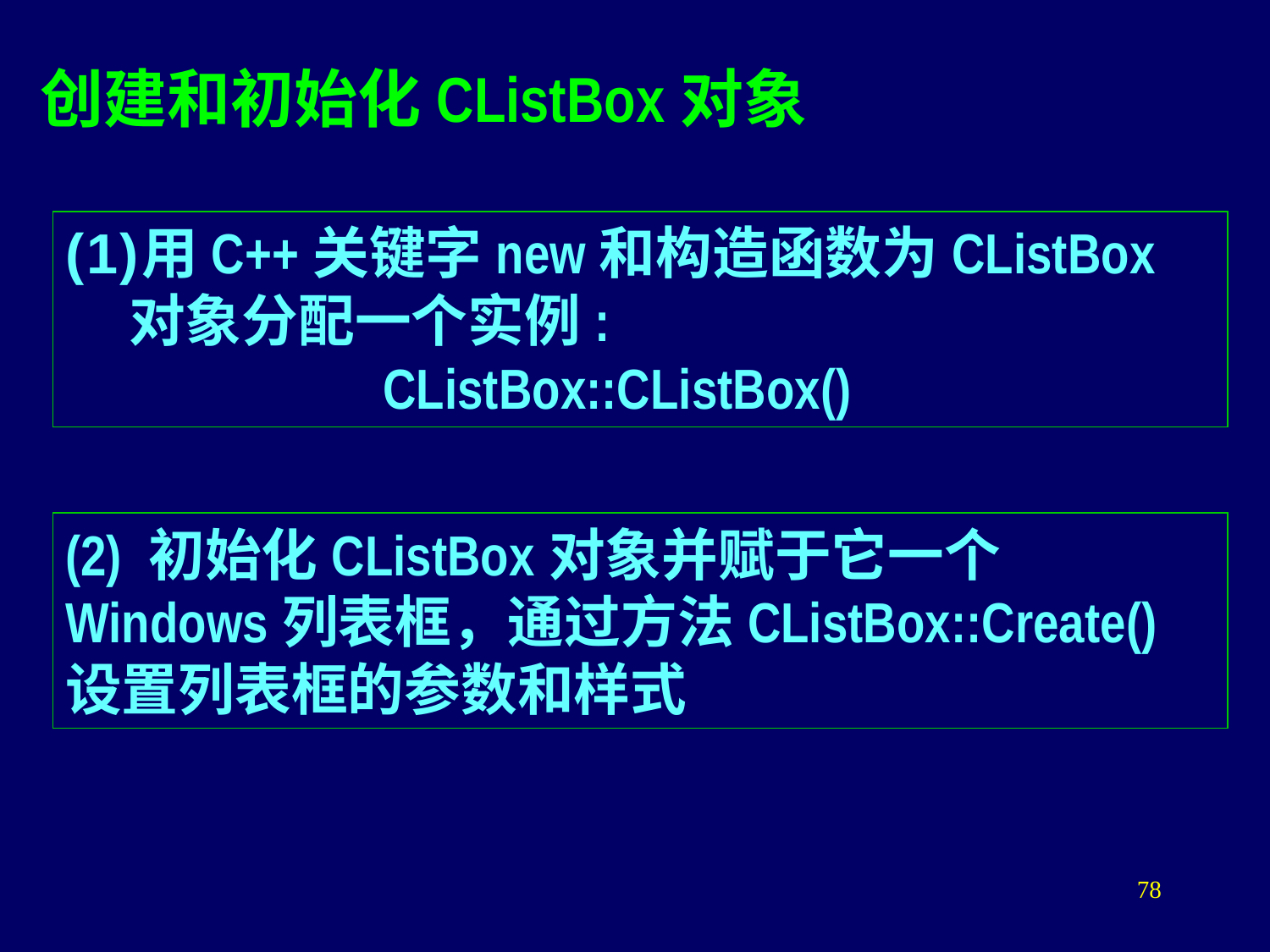

创建和初始化CListBox对象
用C++关键字new和构造函数为CListBox对象分配一个实例:
     		CListBox::CListBox()
(2) 初始化CListBox对象并赋于它一个Windows列表框，通过方法CListBox::Create()设置列表框的参数和样式
78